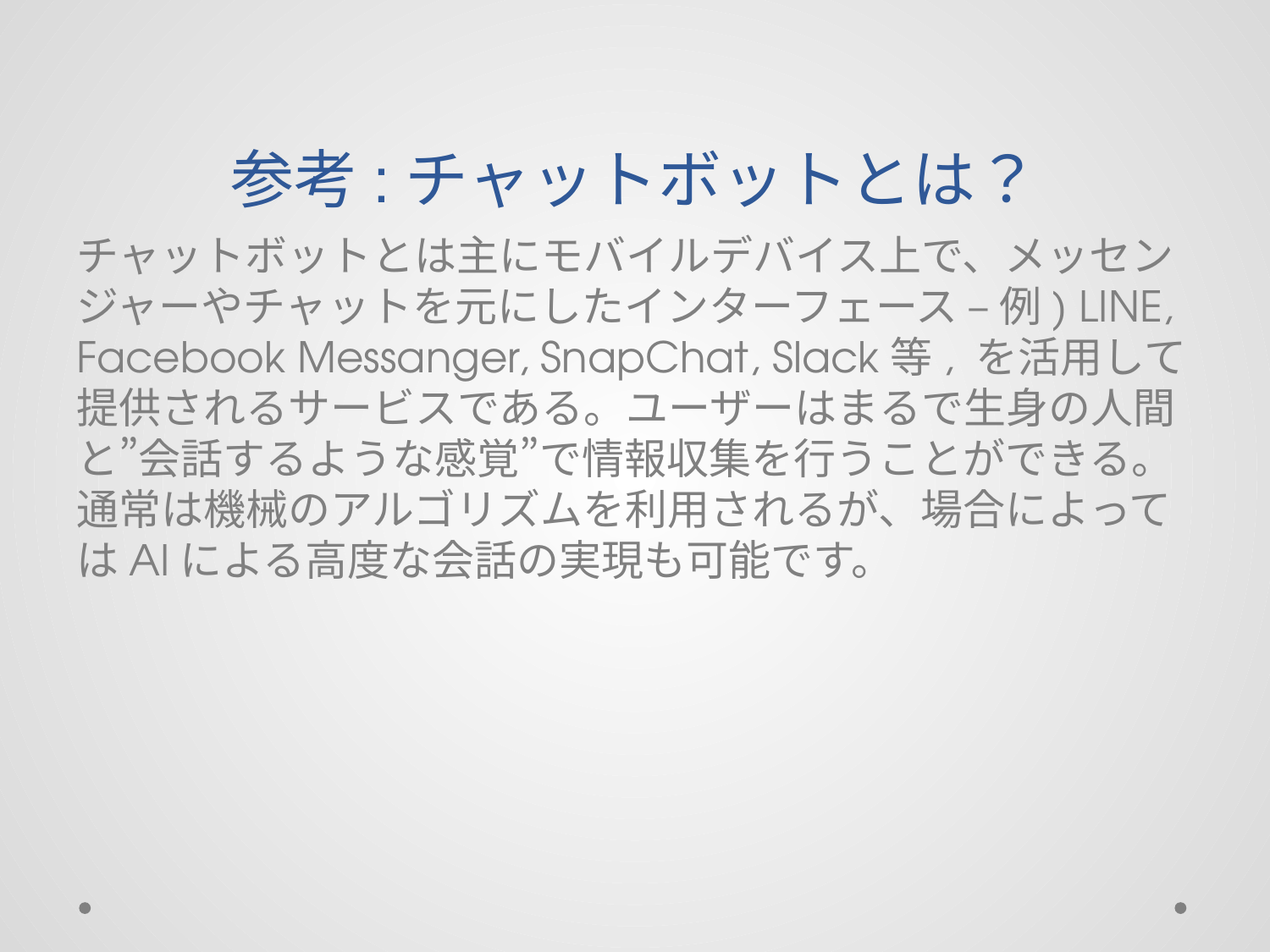

# 参考:チャットボットとは？
チャットボットとは主にモバイルデバイス上で、メッセンジャーやチャットを元にしたインターフェース – 例) LINE, Facebook Messanger, SnapChat, Slack等, を活用して提供されるサービスである。ユーザーはまるで生身の人間と”会話するような感覚”で情報収集を行うことができる。通常は機械のアルゴリズムを利用されるが、場合によってはAIによる高度な会話の実現も可能です。